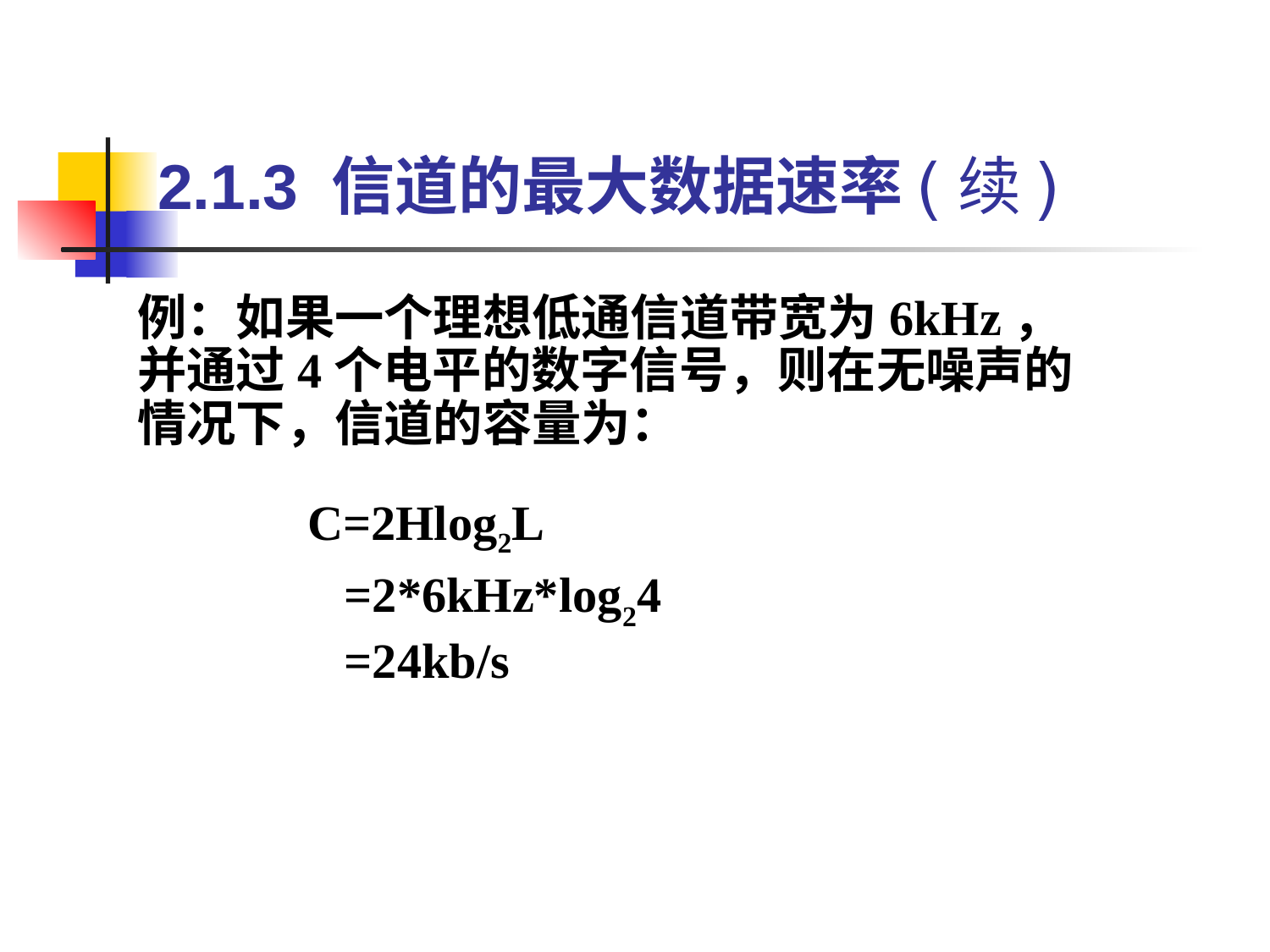

# 2.1.3 信道的最大数据速率(续)
例：如果一个理想低通信道带宽为6kHz，并通过4个电平的数字信号，则在无噪声的情况下，信道的容量为：
C=2Hlog2L
   =2*6kHz*log24
   =24kb/s